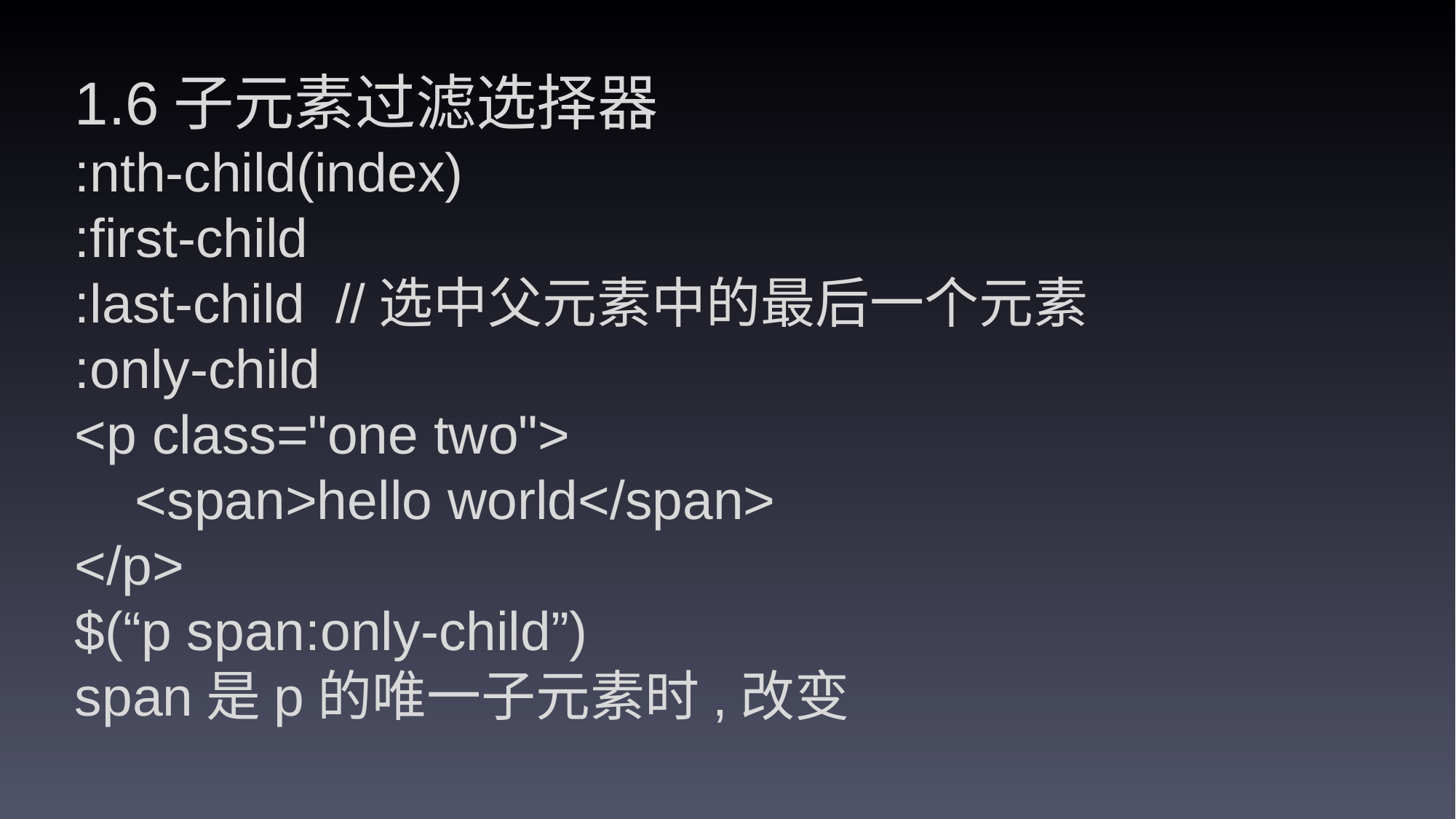

1.6子元素过滤选择器
:nth-child(index)
:first-child
:last-child  //选中父元素中的最后一个元素
:only-child
<p class="one two">
    <span>hello world</span>
</p>
$(“p span:only-child”)
span是p的唯一子元素时,改变